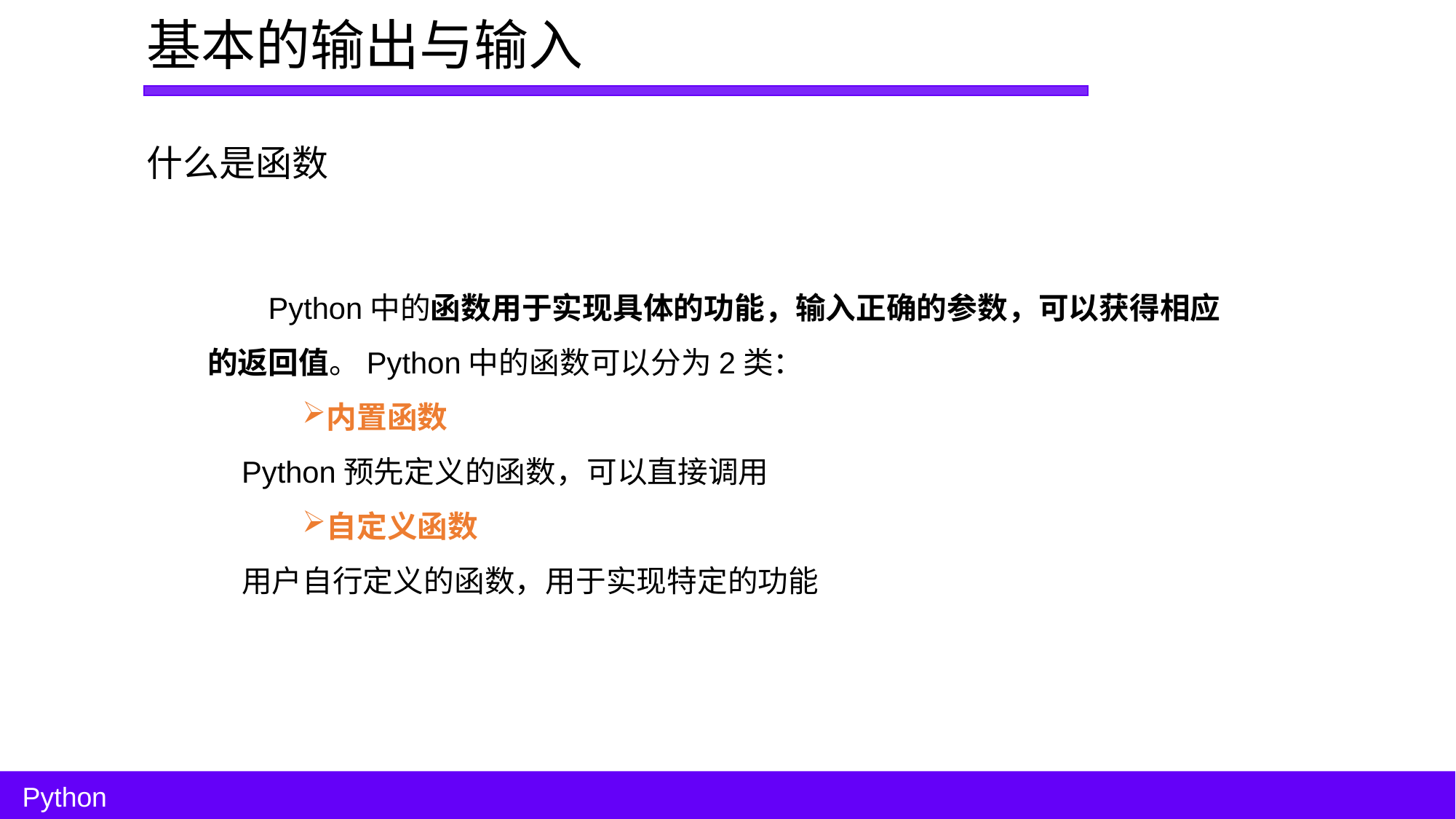

基本的输出与输入
什么是函数
Python中的函数用于实现具体的功能，输入正确的参数，可以获得相应的返回值。Python中的函数可以分为2类：
内置函数
Python预先定义的函数，可以直接调用
自定义函数
用户自行定义的函数，用于实现特定的功能